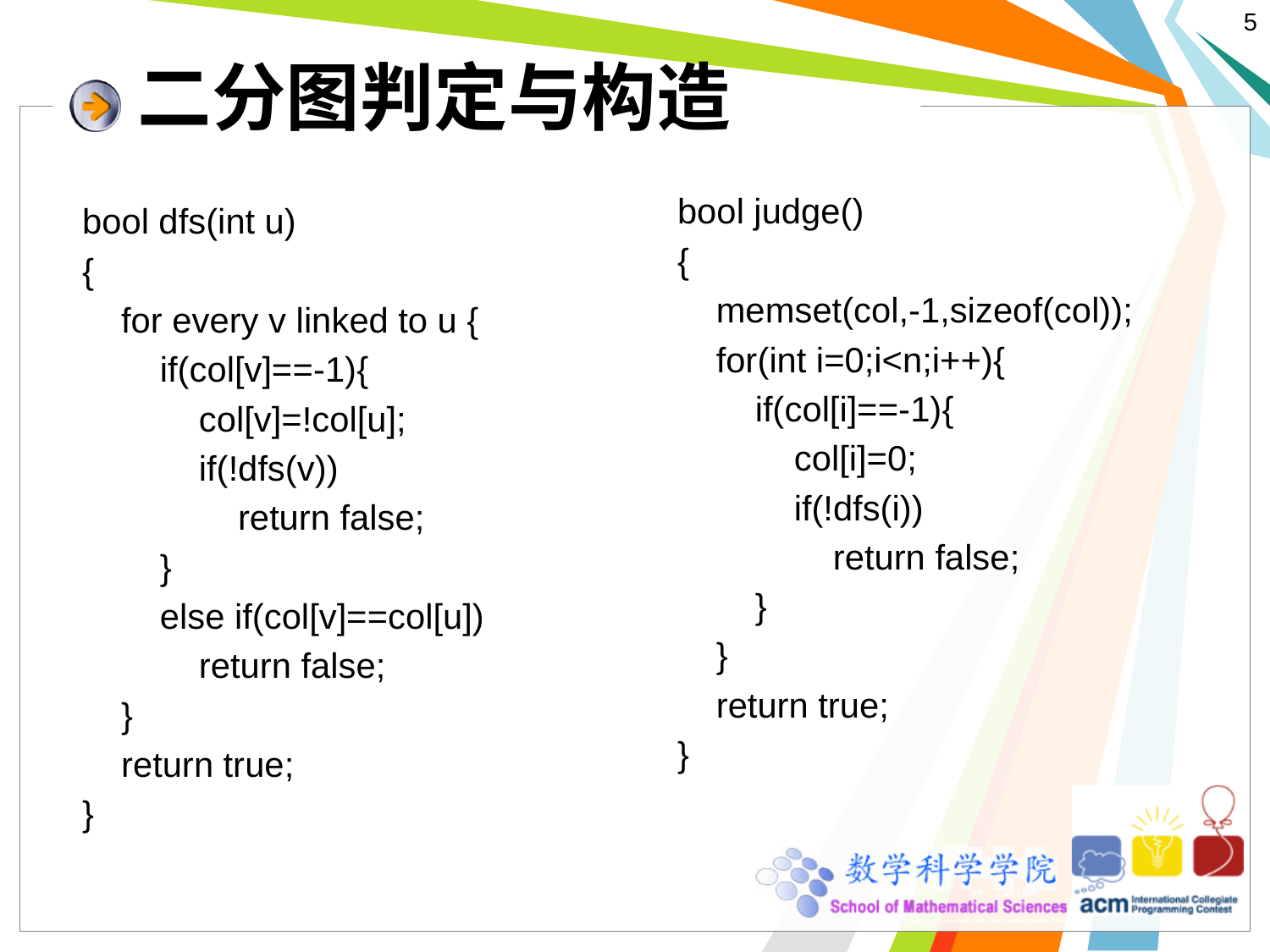

# 二分图判定与构造
bool judge()
{
    memset(col,-1,sizeof(col));
    for(int i=0;i<n;i++){
        if(col[i]==-1){
            col[i]=0;
            if(!dfs(i))
                return false;
        }
    }
    return true;
}
bool dfs(int u)
{
    for every v linked to u {
        if(col[v]==-1){
            col[v]=!col[u];
            if(!dfs(v))
                return false;
        }
        else if(col[v]==col[u])
            return false;
    }
    return true;
}